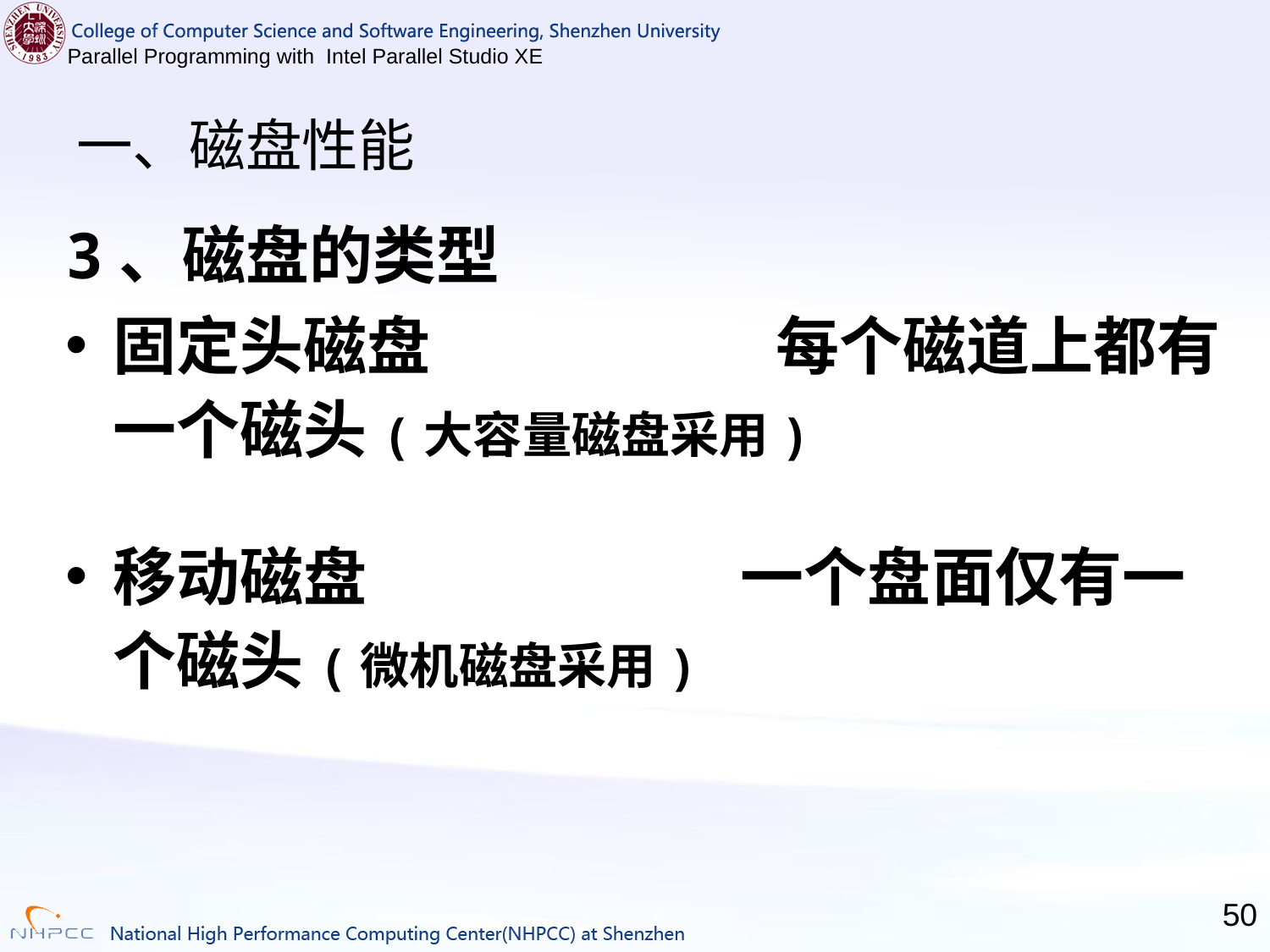

# 一、磁盘性能
3、磁盘的类型
固定头磁盘                        每个磁道上都有一个磁头(大容量磁盘采用)
移动磁盘                          一个盘面仅有一个磁头(微机磁盘采用)
50